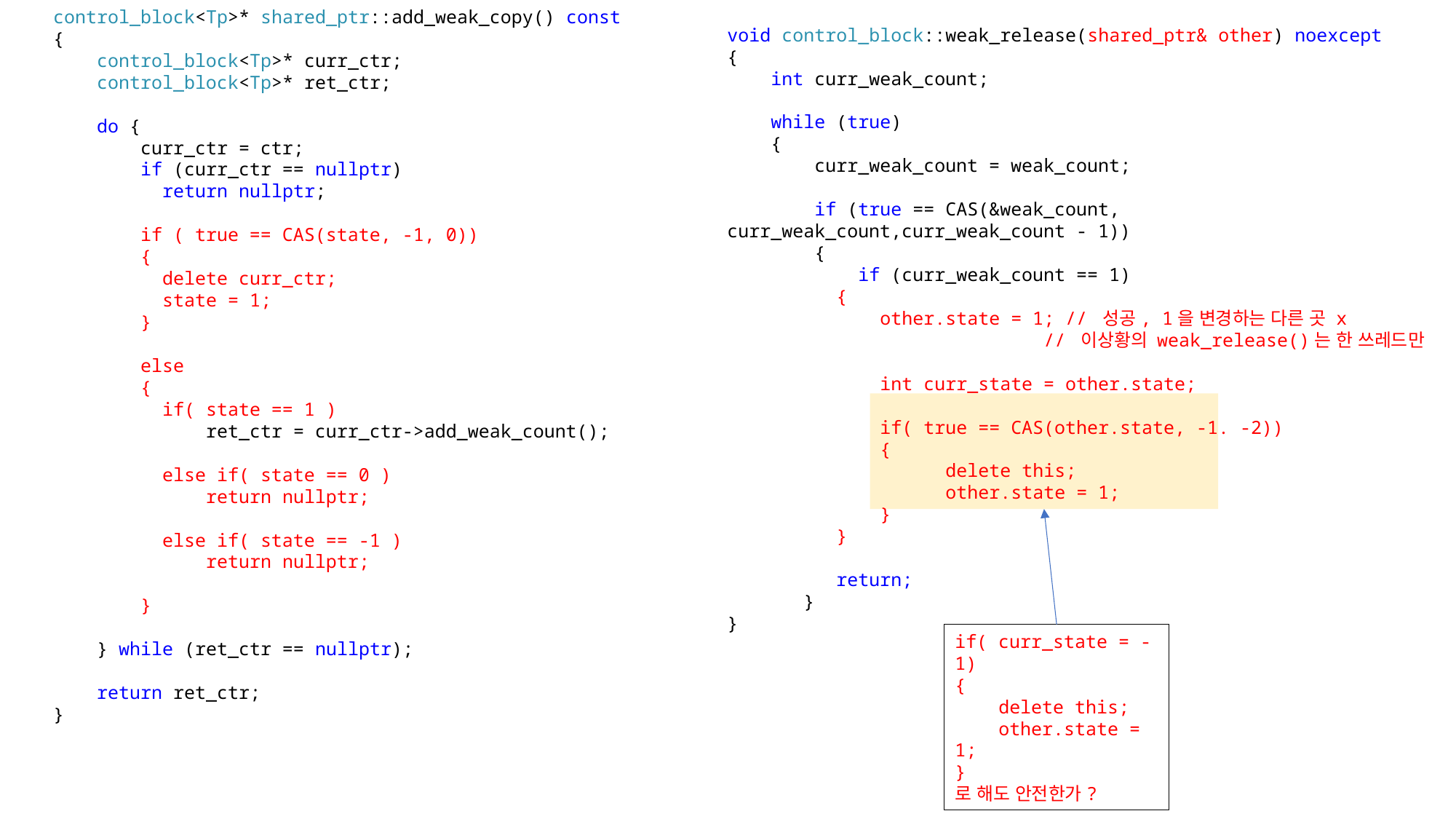

control_block<Tp>* shared_ptr::add_weak_copy() const
{
    control_block<Tp>* curr_ctr;
    control_block<Tp>* ret_ctr;

    do {
        curr_ctr = ctr;
        if (curr_ctr == nullptr)
	return nullptr;

        if ( true == CAS(state, -1, 0))
        {
        	delete curr_ctr;
	state = 1;
        }

        else
        {
	if( state == 1 )
	    ret_ctr = curr_ctr->add_weak_count();

        	else if( state == 0 )
        	    return nullptr;

        	else if( state == -1 )
	    return nullptr;

        }

    } while (ret_ctr == nullptr);

    return ret_ctr;
}
void control_block::weak_release(shared_ptr& other) noexcept
{
    int curr_weak_count;

    while (true)
    {
        curr_weak_count = weak_count;

        if (true == CAS(&weak_count, curr_weak_count,curr_weak_count - 1))
        {
            if (curr_weak_count == 1)
	{
	    other.state = 1; // 성공, 1을 변경하는 다른 곳 x
		         // 이상황의 weak_release()는 한 쓰레드만

	    int curr_state = other.state;

	    if( true == CAS(other.state, -1. -2))
	    {
		delete this;
		other.state = 1;
	    }
	}

	return;
       }
}

if( curr_state = -1)
{
    delete this;
    other.state = 1;
}
로 해도 안전한가?